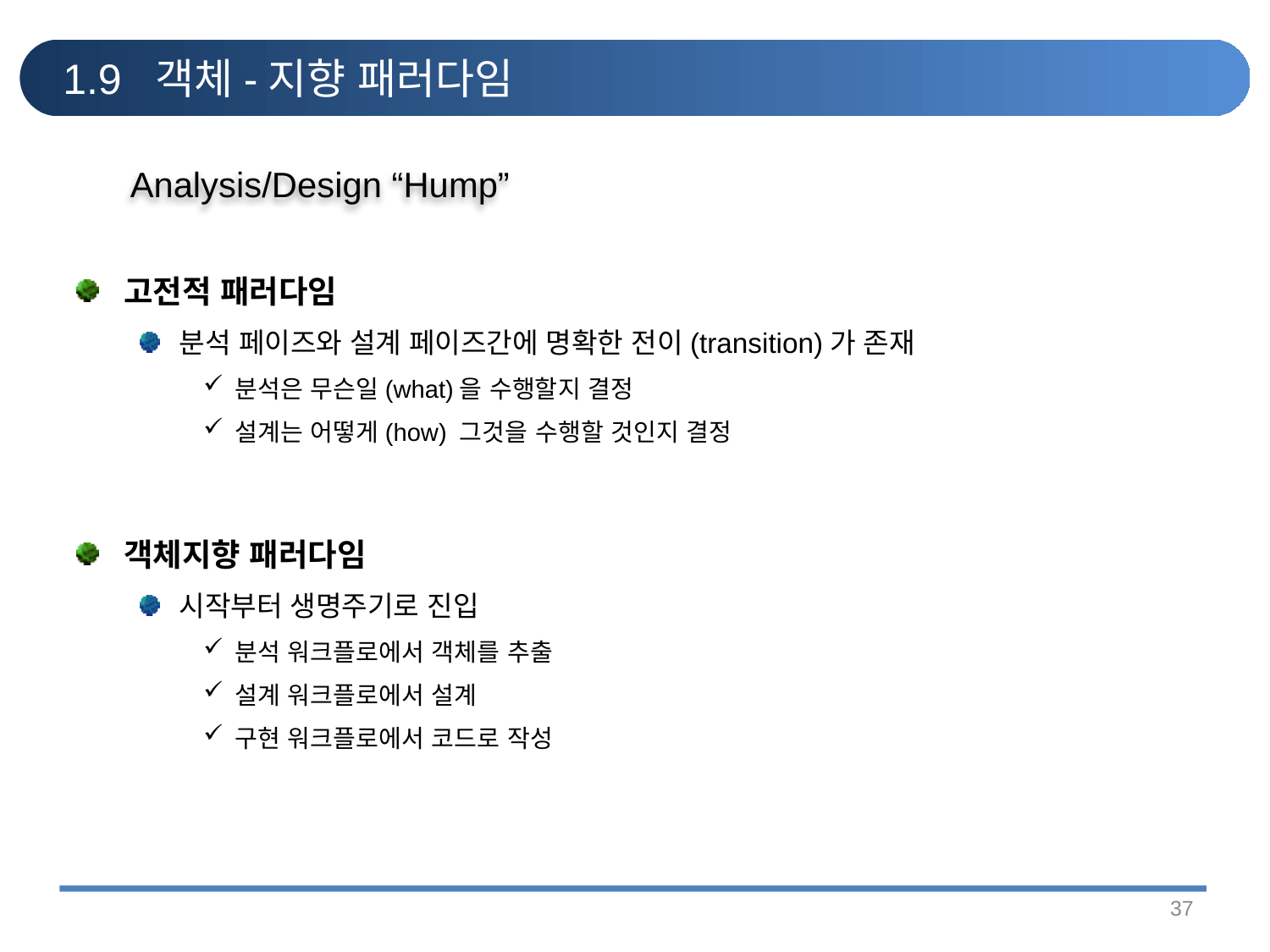

# 1.9  객체-지향 패러다임
Analysis/Design “Hump”
고전적 패러다임
분석 페이즈와 설계 페이즈간에 명확한 전이(transition)가 존재
분석은 무슨일(what)을 수행할지 결정
설계는 어떻게(how) 그것을 수행할 것인지 결정

객체지향 패러다임
시작부터 생명주기로 진입
분석 워크플로에서 객체를 추출
설계 워크플로에서 설계
구현 워크플로에서 코드로 작성
37